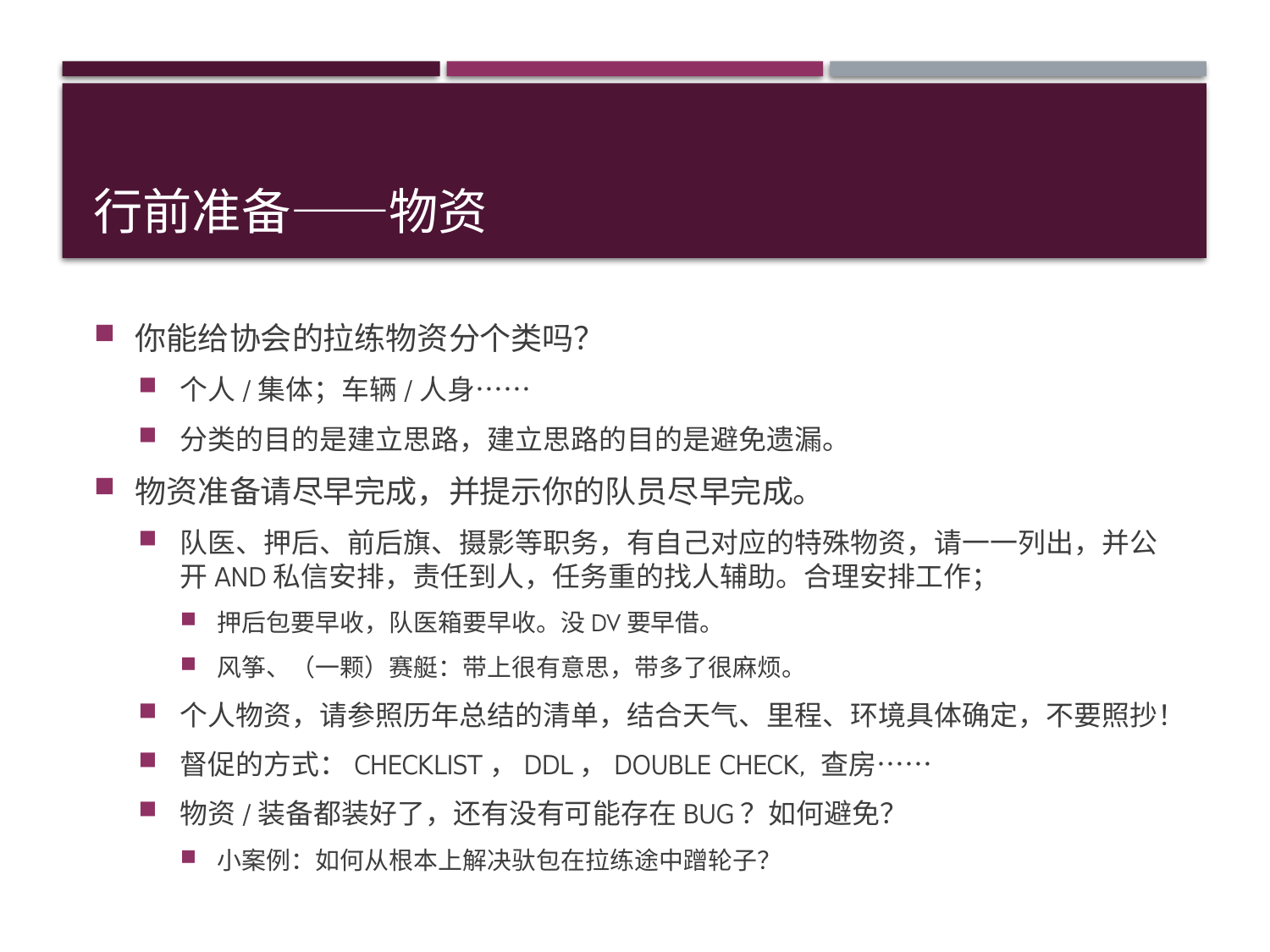

# 行前准备——物资
你能给协会的拉练物资分个类吗？
个人/集体；车辆/人身……
分类的目的是建立思路，建立思路的目的是避免遗漏。
物资准备请尽早完成，并提示你的队员尽早完成。
队医、押后、前后旗、摄影等职务，有自己对应的特殊物资，请一一列出，并公开AND私信安排，责任到人，任务重的找人辅助。合理安排工作；
押后包要早收，队医箱要早收。没DV要早借。
风筝、（一颗）赛艇：带上很有意思，带多了很麻烦。
个人物资，请参照历年总结的清单，结合天气、里程、环境具体确定，不要照抄！
督促的方式：CHECKLIST，DDL，DOUBLE CHECK, 查房……
物资/装备都装好了，还有没有可能存在BUG？如何避免？
小案例：如何从根本上解决驮包在拉练途中蹭轮子？